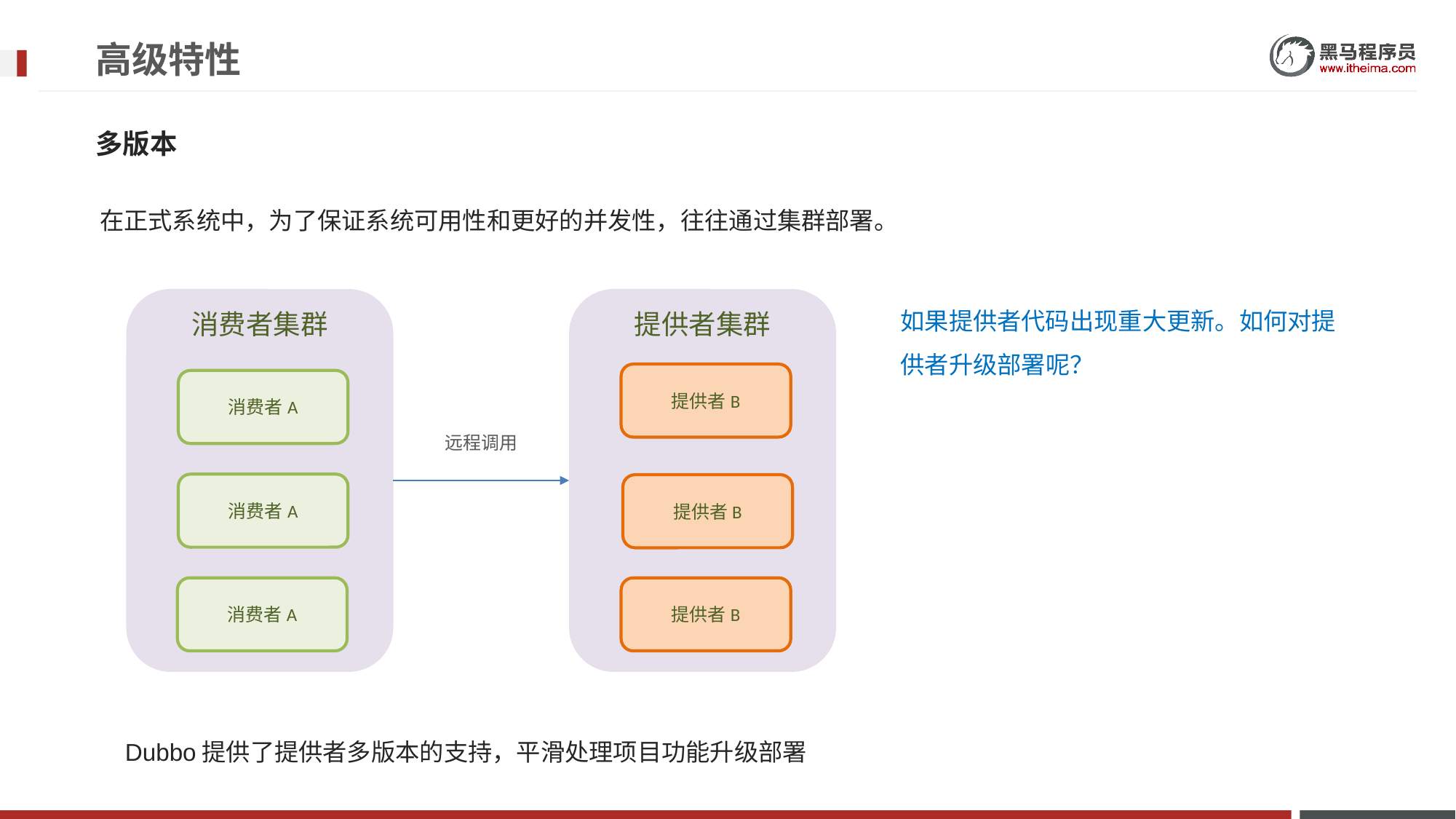

# 高级特性
多版本
在正式系统中，为了保证系统可用性和更好的并发性，往往通过集群部署。
如果提供者代码出现重大更新。如何对提供者升级部署呢？
消费者集群
提供者集群
提供者B
消费者A
远程调用
消费者A
提供者B
消费者A
提供者B
Dubbo提供了提供者多版本的支持，平滑处理项目功能升级部署